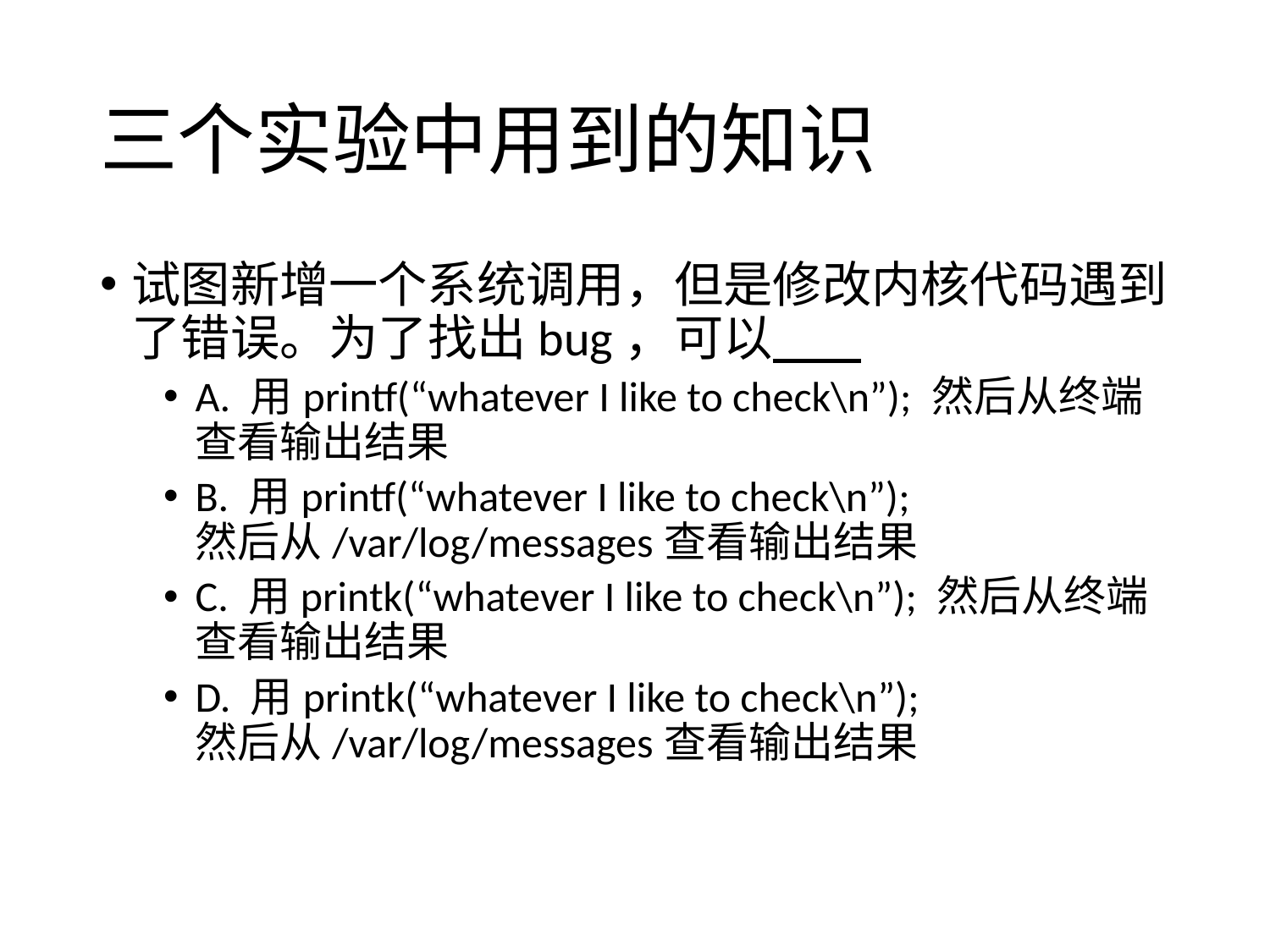

# 三个实验中用到的知识
试图新增一个系统调用，但是修改内核代码遇到了错误。为了找出bug，可以
A. 用printf(“whatever I like to check\n”); 然后从终端查看输出结果
B. 用printf(“whatever I like to check\n”); 然后从/var/log/messages查看输出结果
C. 用printk(“whatever I like to check\n”); 然后从终端查看输出结果
D. 用printk(“whatever I like to check\n”); 然后从/var/log/messages查看输出结果